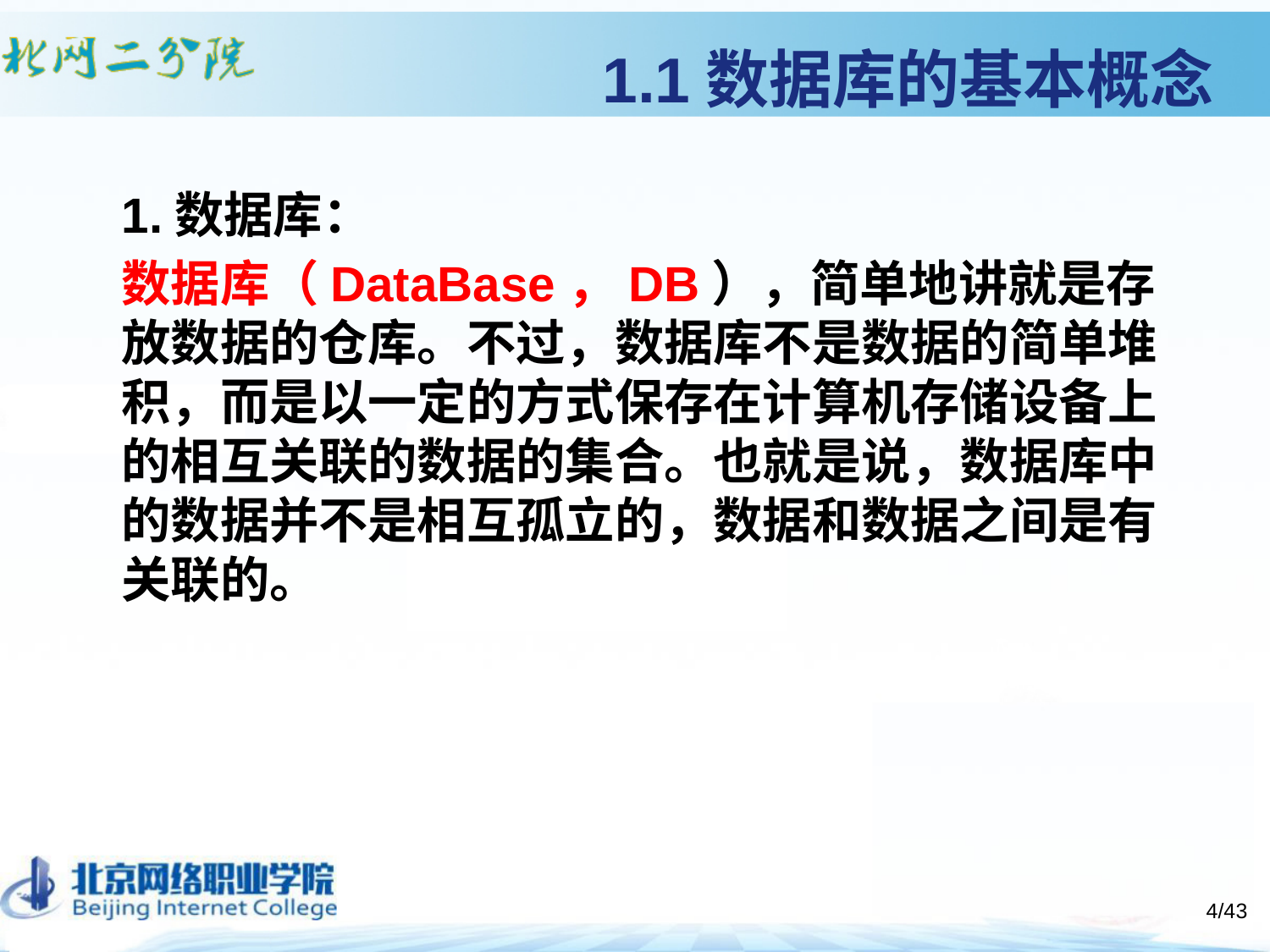

# 1.1数据库的基本概念
1.数据库：
数据库（DataBase，DB），简单地讲就是存放数据的仓库。不过，数据库不是数据的简单堆积，而是以一定的方式保存在计算机存储设备上的相互关联的数据的集合。也就是说，数据库中的数据并不是相互孤立的，数据和数据之间是有关联的。

4/43